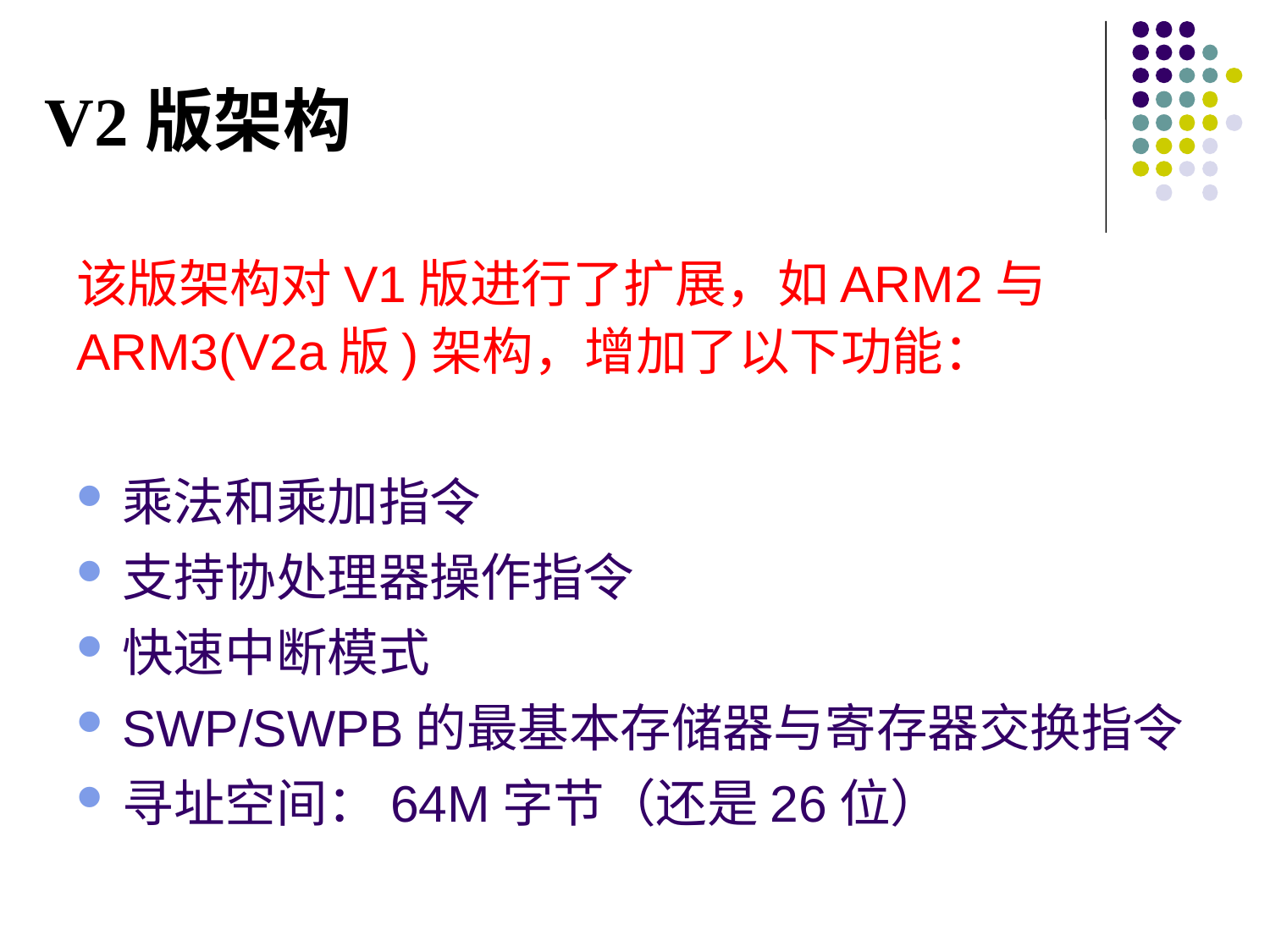

# V2版架构
该版架构对V1版进行了扩展，如ARM2与ARM3(V2a版)架构，增加了以下功能：

乘法和乘加指令
支持协处理器操作指令
快速中断模式
SWP/SWPB的最基本存储器与寄存器交换指令
寻址空间：64M字节（还是26位）